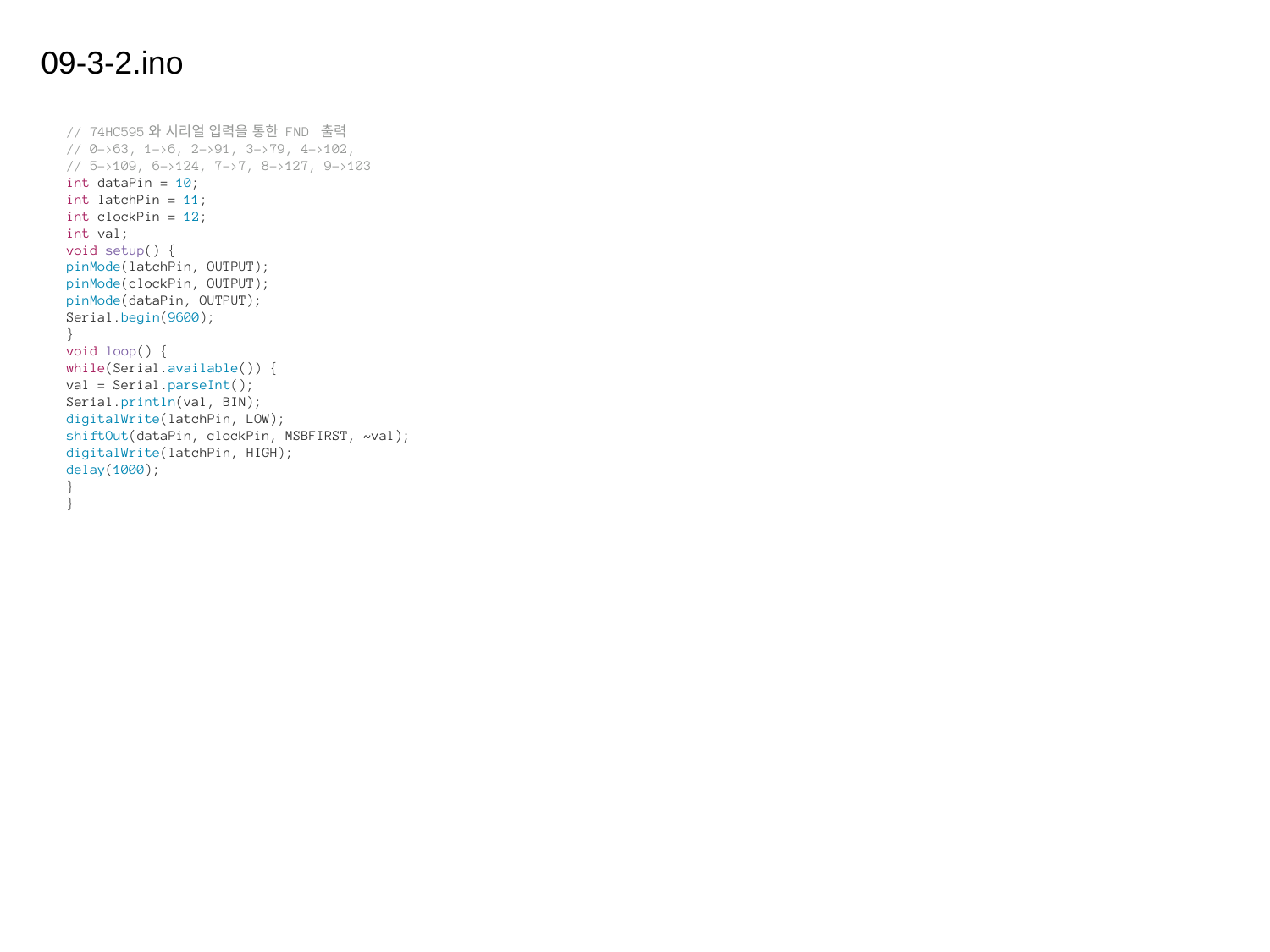

09-3-2.ino
// 74HC595와 시리얼 입력을 통한 FND 출력
// 0->63, 1->6, 2->91, 3->79, 4->102,
// 5->109, 6->124, 7->7, 8->127, 9->103
int dataPin = 10;
int latchPin = 11;
int clockPin = 12;
int val;
void setup() {
pinMode(latchPin, OUTPUT);
pinMode(clockPin, OUTPUT);
pinMode(dataPin, OUTPUT);
Serial.begin(9600);
}
void loop() {
while(Serial.available()) {
val = Serial.parseInt();
Serial.println(val, BIN);
digitalWrite(latchPin, LOW);
shiftOut(dataPin, clockPin, MSBFIRST, ~val);
digitalWrite(latchPin, HIGH);
delay(1000);
}
}